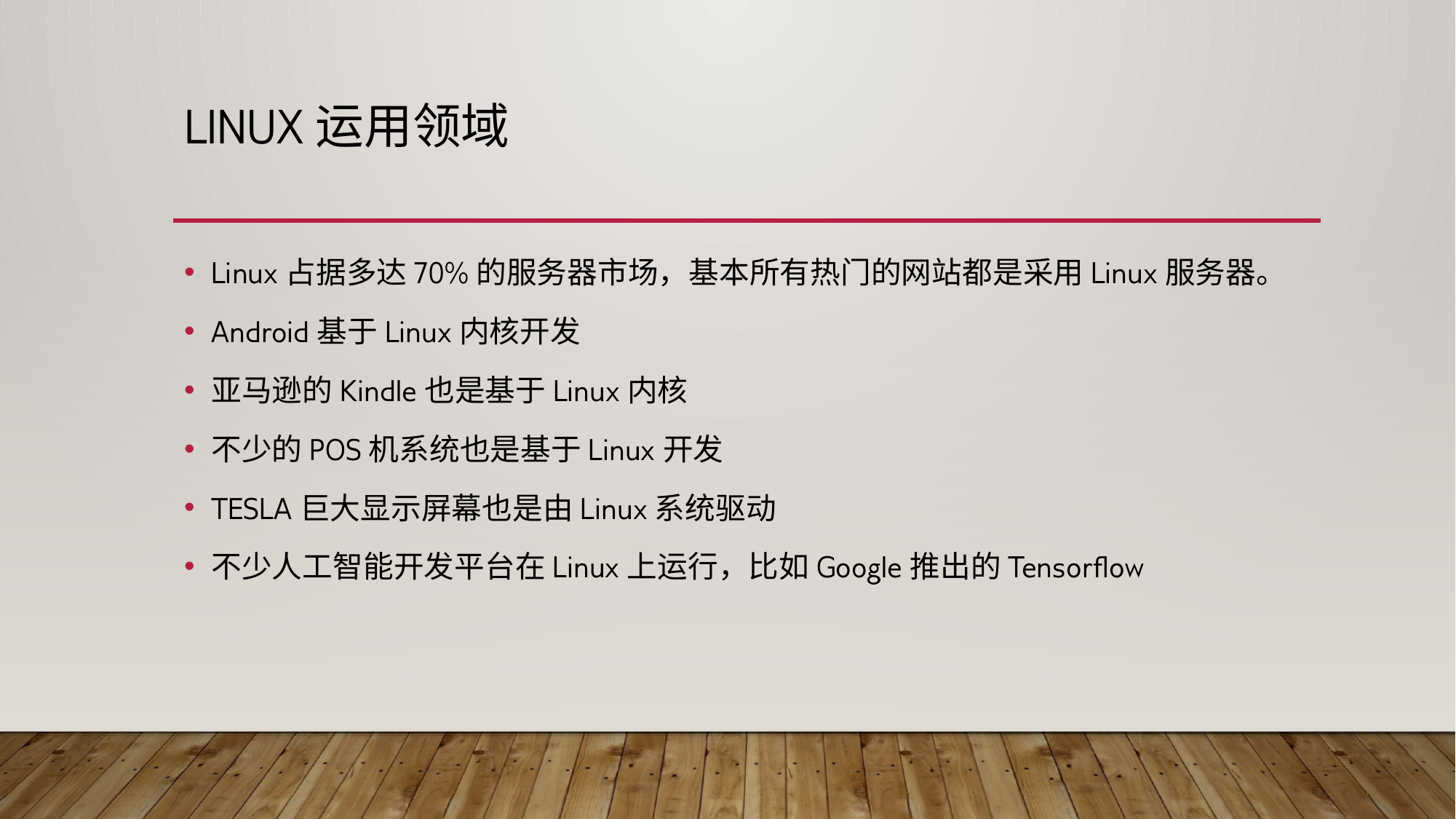

# LINUX运用领域
Linux占据多达70%的服务器市场，基本所有热门的网站都是采用Linux服务器。
Android基于Linux内核开发
亚马逊的Kindle也是基于Linux内核
不少的POS机系统也是基于Linux开发
TESLA巨大显示屏幕也是由Linux系统驱动
不少人工智能开发平台在Linux上运行，比如Google推出的Tensorflow